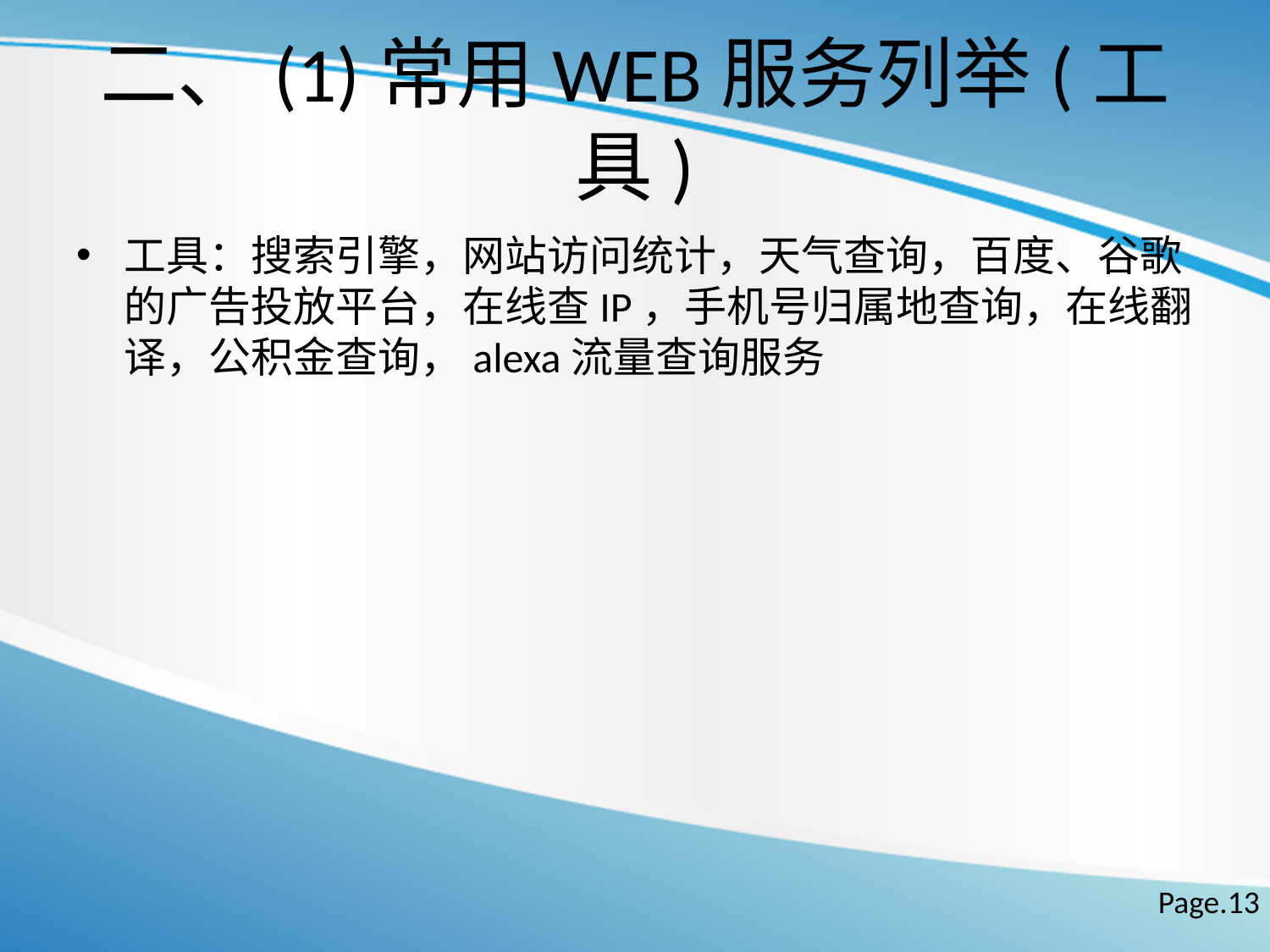

# 二、(1)常用WEB服务列举(工具)
工具：搜索引擎，网站访问统计，天气查询，百度、谷歌的广告投放平台，在线查IP，手机号归属地查询，在线翻译，公积金查询，alexa流量查询服务

Page.13